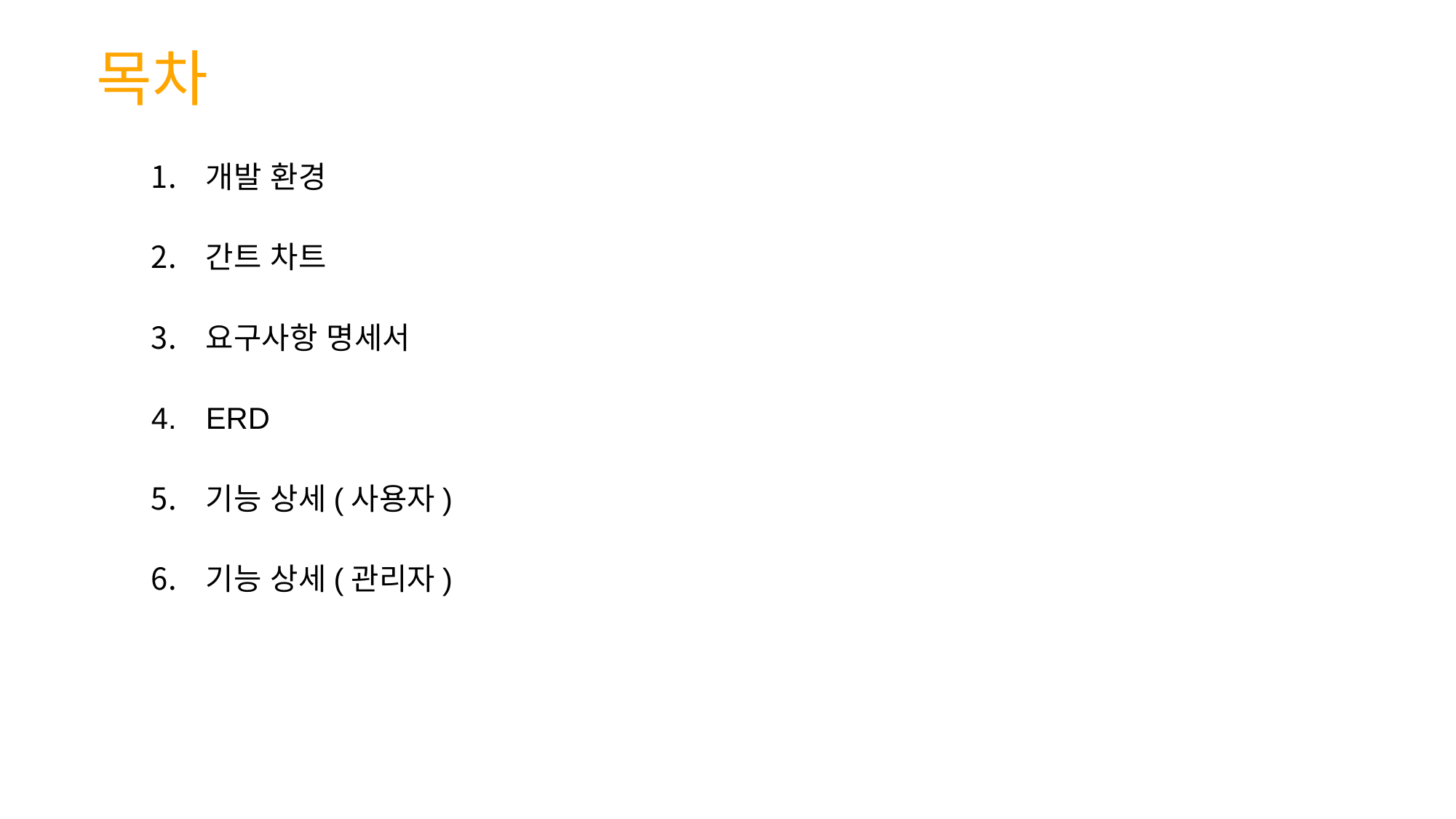

목차
개발 환경
간트 차트
요구사항 명세서
ERD
기능 상세(사용자)
기능 상세(관리자)